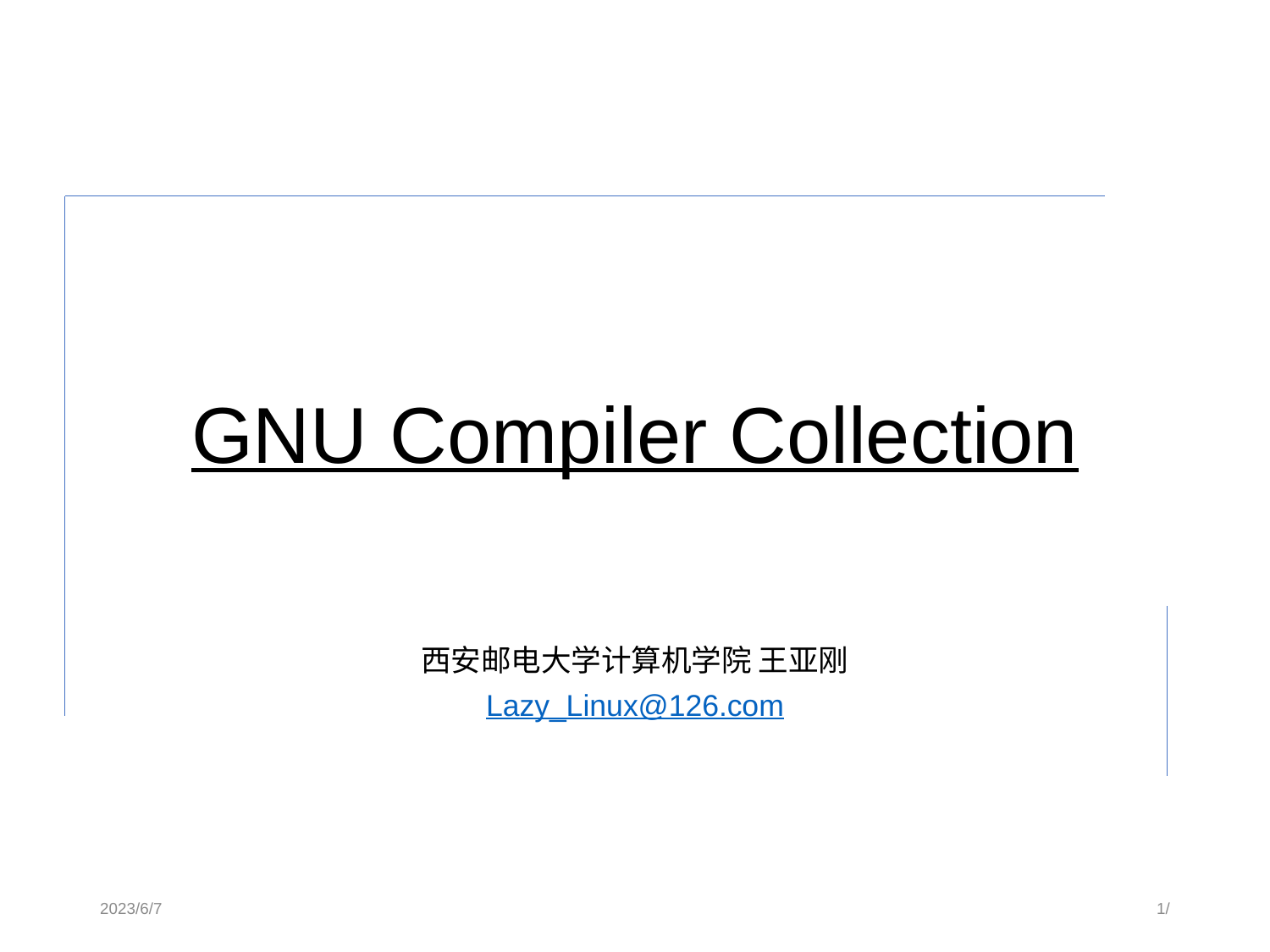

# GNU Compiler Collection

西安邮电大学计算机学院 王亚刚
Lazy_Linux@126.com
2023/6/7
1